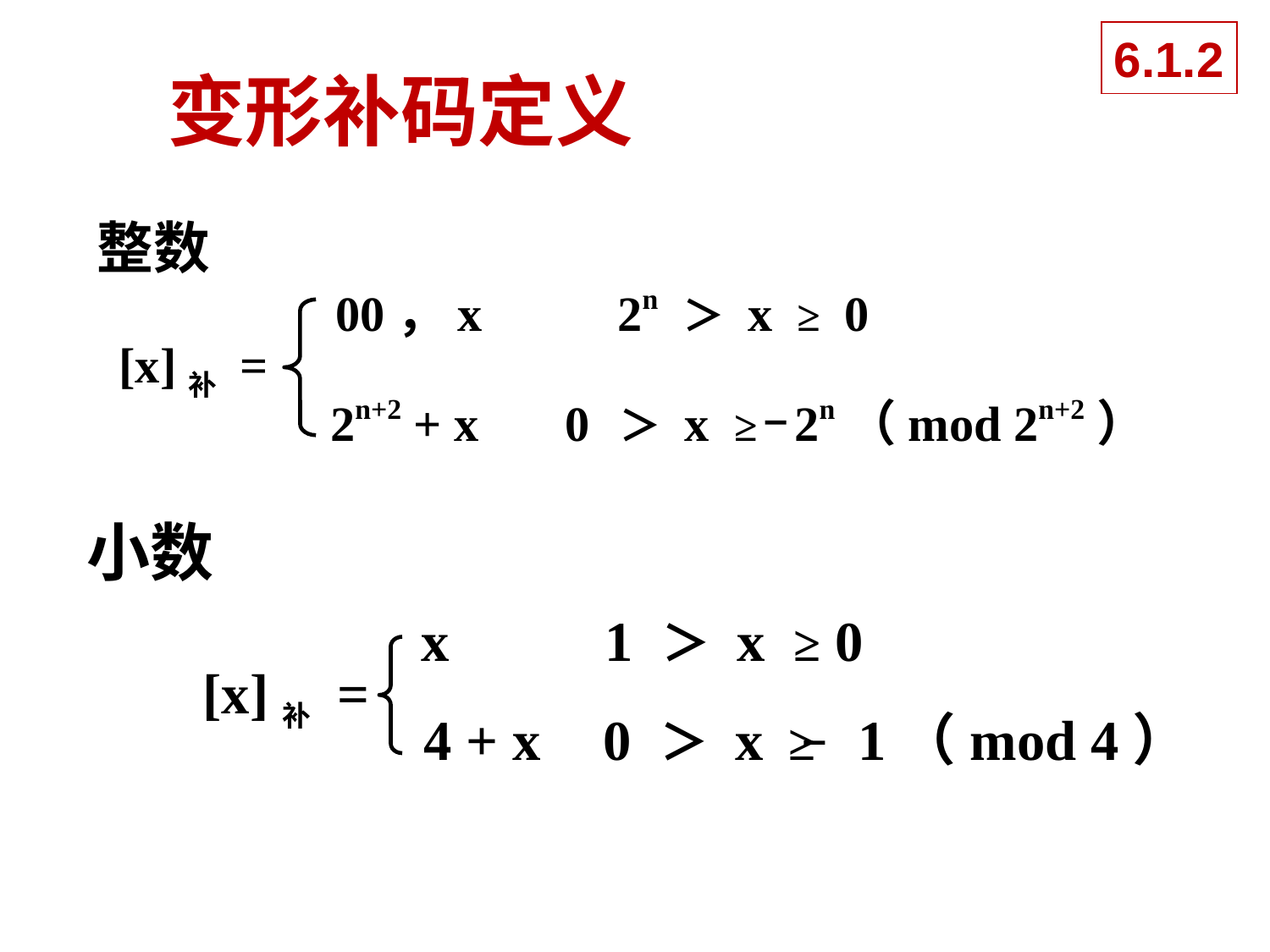

6.1.2
# 变形补码定义
整数
00，x           2n ＞ x  ≥  0

[x]补 =
2n+2 + x       0  ＞ x  ≥   2n（mod 2n+2）

小数
x           1 ＞ x  ≥ 0

[x]补 =
4 + x     0 ＞ x   ≥   1（mod 4）